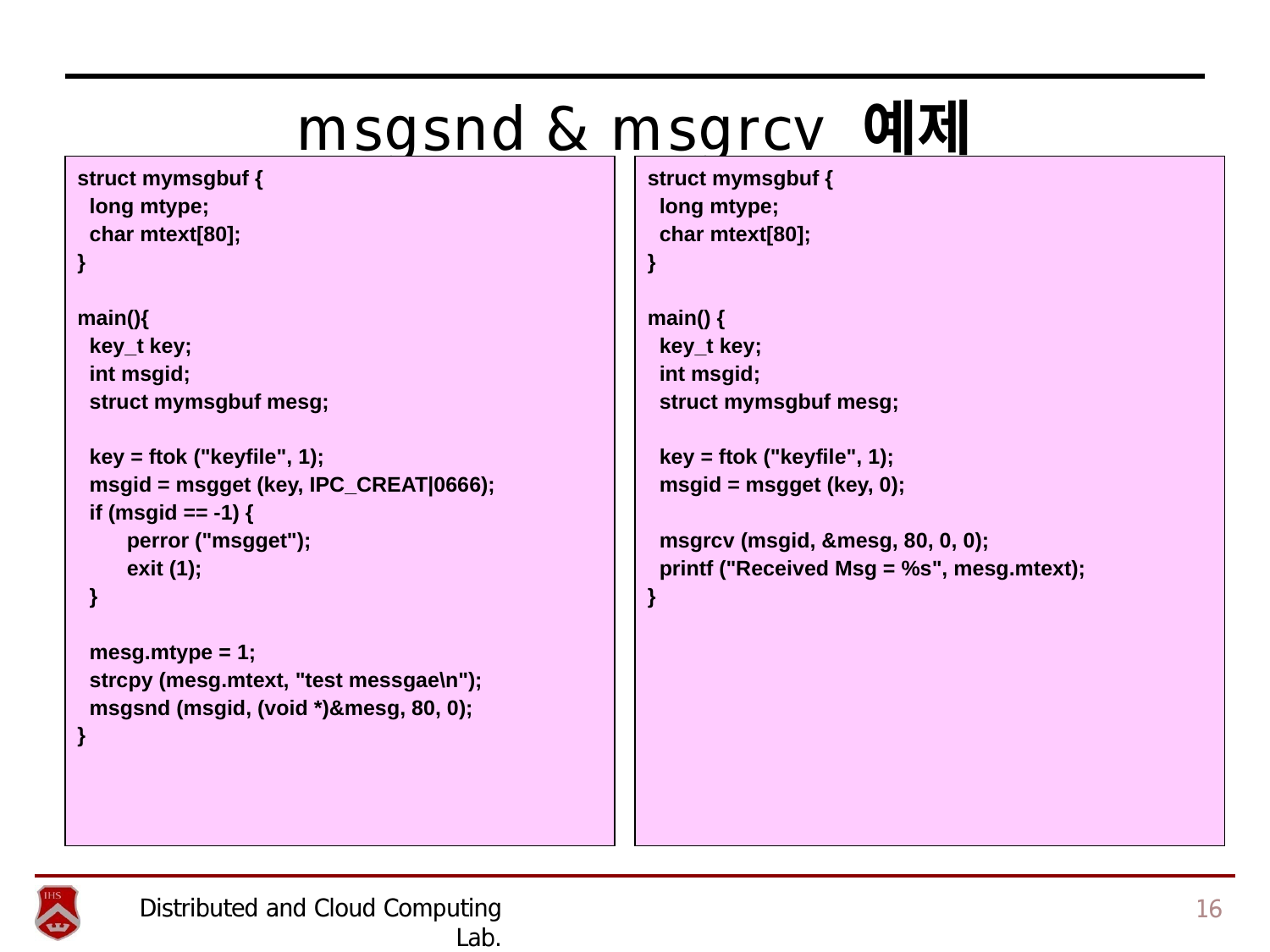

# msgsnd & msgrcv 예제
struct mymsgbuf {
  long mtype;
  char mtext[80];
}

main(){
  key_t key;
  int msgid;
  struct mymsgbuf mesg;

  key = ftok ("keyfile", 1);
  msgid = msgget (key, IPC_CREAT|0666);
  if (msgid == -1) {
  	perror ("msgget");
     	exit (1);
  }

  mesg.mtype = 1;
  strcpy (mesg.mtext, "test messgae\n");
  msgsnd (msgid, (void *)&mesg, 80, 0);
}
struct mymsgbuf {
  long mtype;
  char mtext[80];
}

main() {
  key_t key;
  int msgid;
  struct mymsgbuf mesg;

  key = ftok ("keyfile", 1);
  msgid = msgget (key, 0);

  msgrcv (msgid, &mesg, 80, 0, 0);
  printf ("Received Msg = %s", mesg.mtext);
}

16